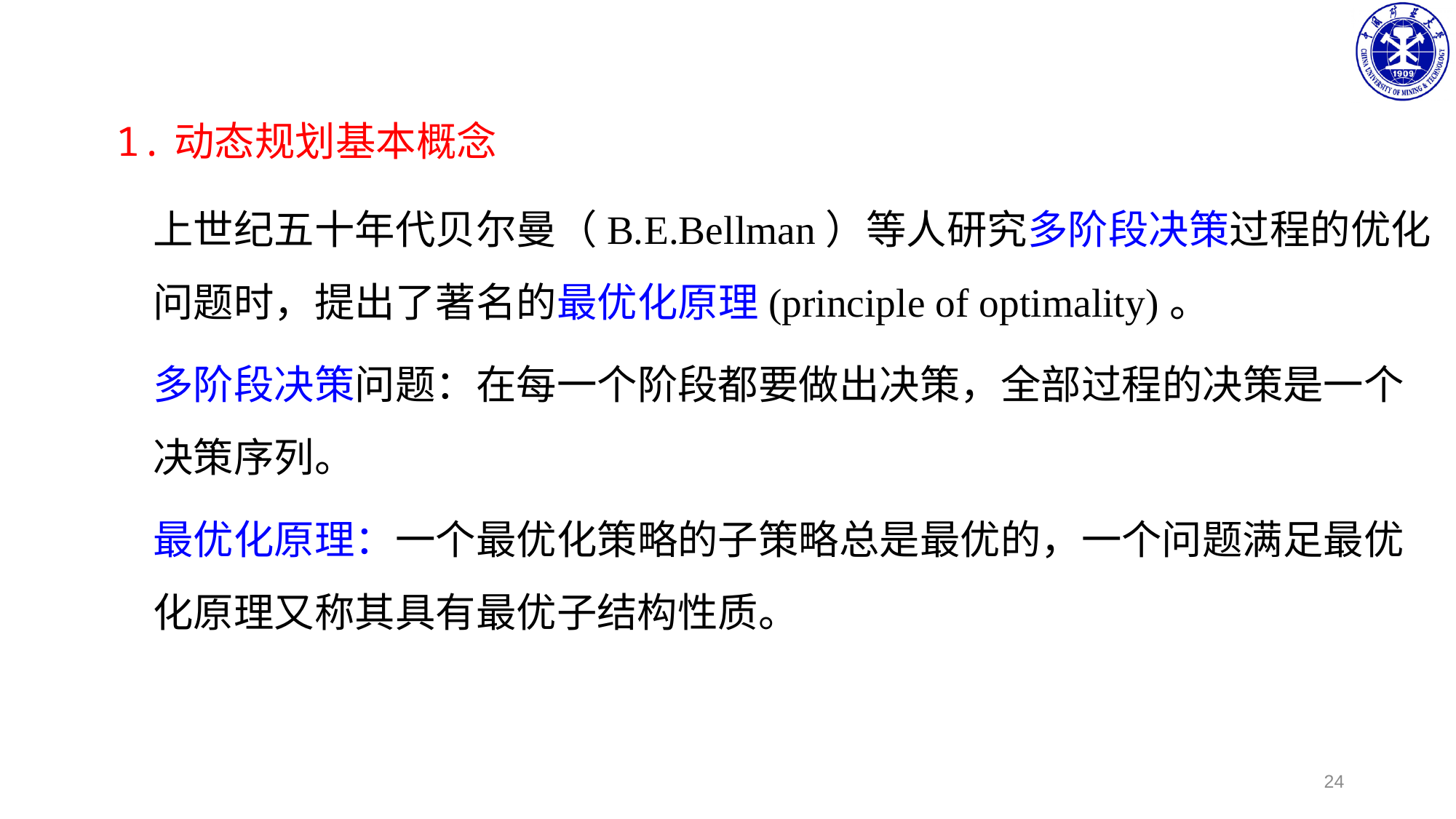

1.动态规划基本概念
上世纪五十年代贝尔曼（B.E.Bellman）等人研究多阶段决策过程的优化问题时，提出了著名的最优化原理(principle of optimality)。
多阶段决策问题：在每一个阶段都要做出决策，全部过程的决策是一个决策序列。
最优化原理：一个最优化策略的子策略总是最优的，一个问题满足最优化原理又称其具有最优子结构性质。
24